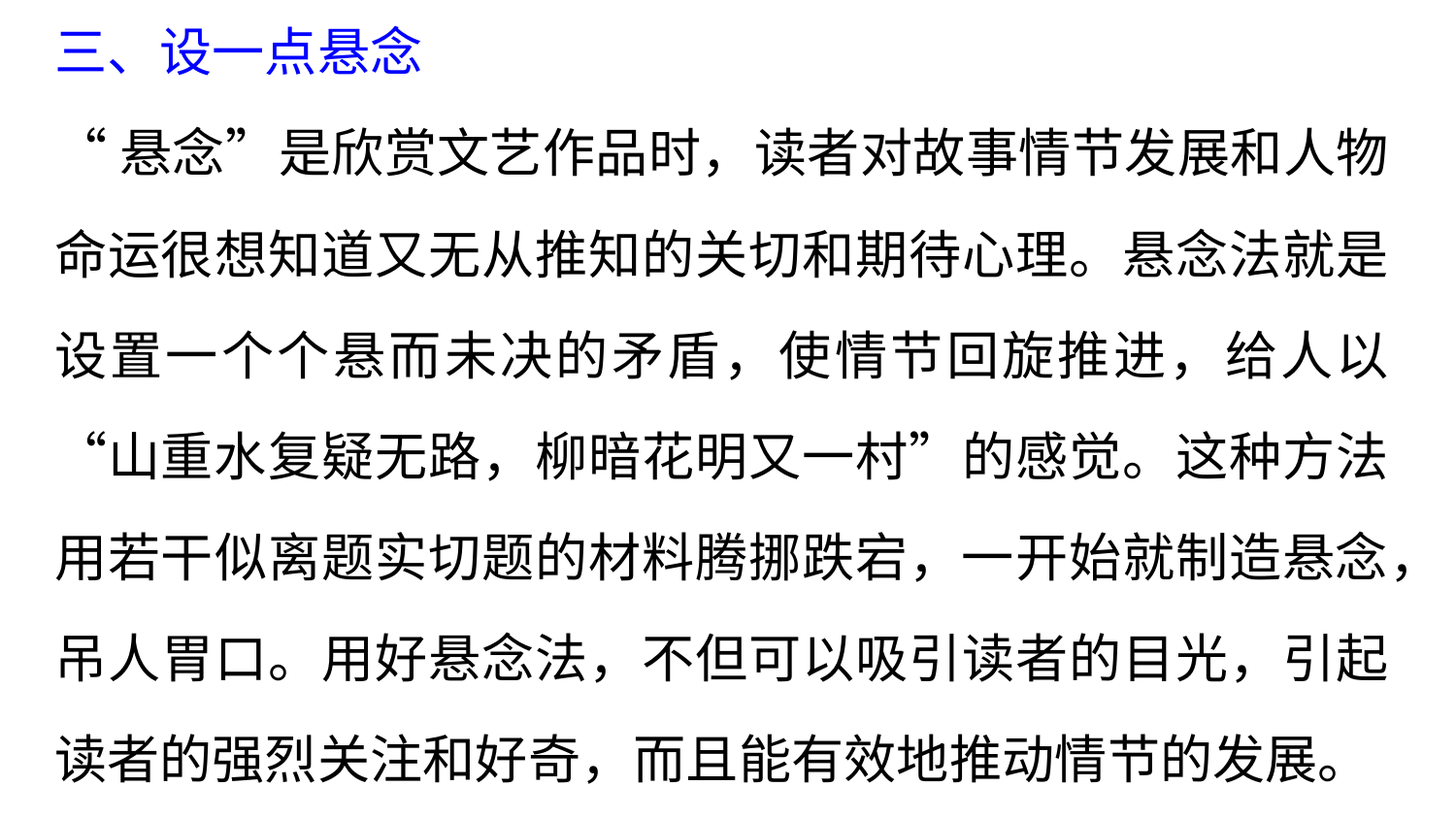

三、设一点悬念
“悬念”是欣赏文艺作品时，读者对故事情节发展和人物命运很想知道又无从推知的关切和期待心理。悬念法就是设置一个个悬而未决的矛盾，使情节回旋推进，给人以“山重水复疑无路，柳暗花明又一村”的感觉。这种方法用若干似离题实切题的材料腾挪跌宕，一开始就制造悬念，吊人胃口。用好悬念法，不但可以吸引读者的目光，引起读者的强烈关注和好奇，而且能有效地推动情节的发展。